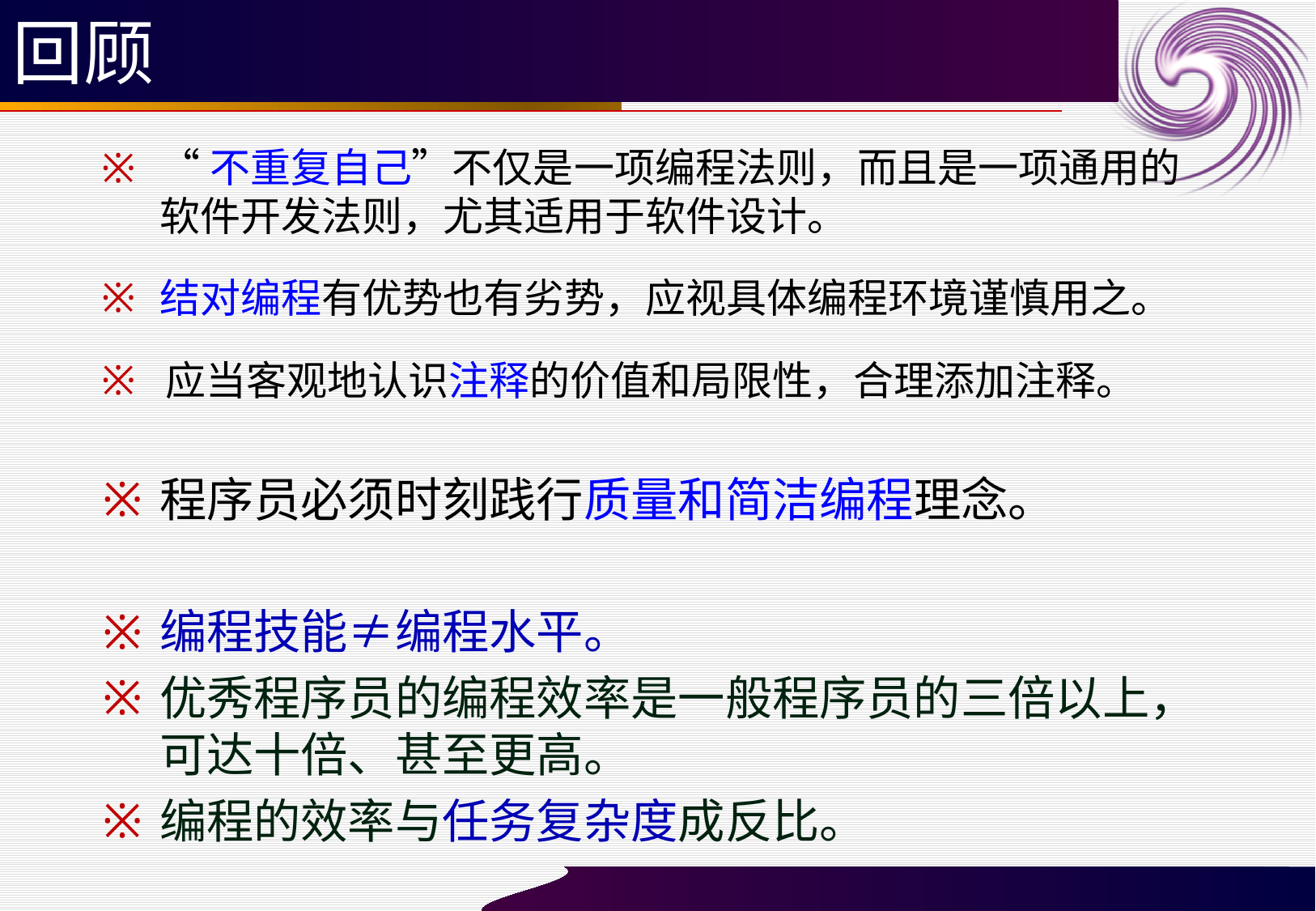

# 回顾
“不重复自己”不仅是一项编程法则，而且是一项通用的软件开发法则，尤其适用于软件设计。

结对编程有优势也有劣势，应视具体编程环境谨慎用之。

应当客观地认识注释的价值和局限性，合理添加注释。

程序员必须时刻践行质量和简洁编程理念。

编程技能≠编程水平。
优秀程序员的编程效率是一般程序员的三倍以上，可达十倍、甚至更高。
编程的效率与任务复杂度成反比。